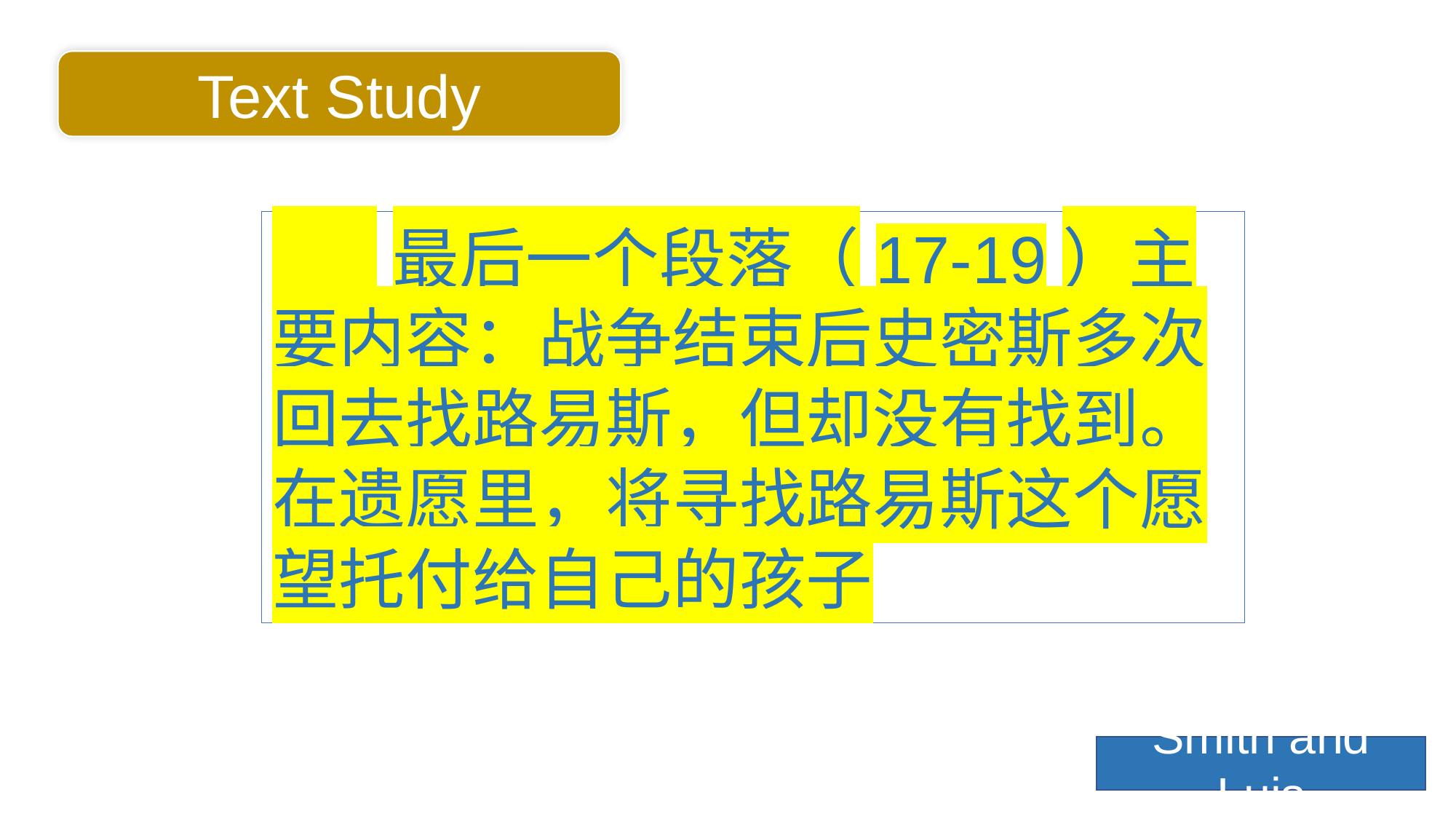

Text Study
       最后一个段落（17-19）主要内容：战争结束后史密斯多次回去找路易斯，但却没有找到。在遗愿里，将寻找路易斯这个愿望托付给自己的孩子
Smith and Luis